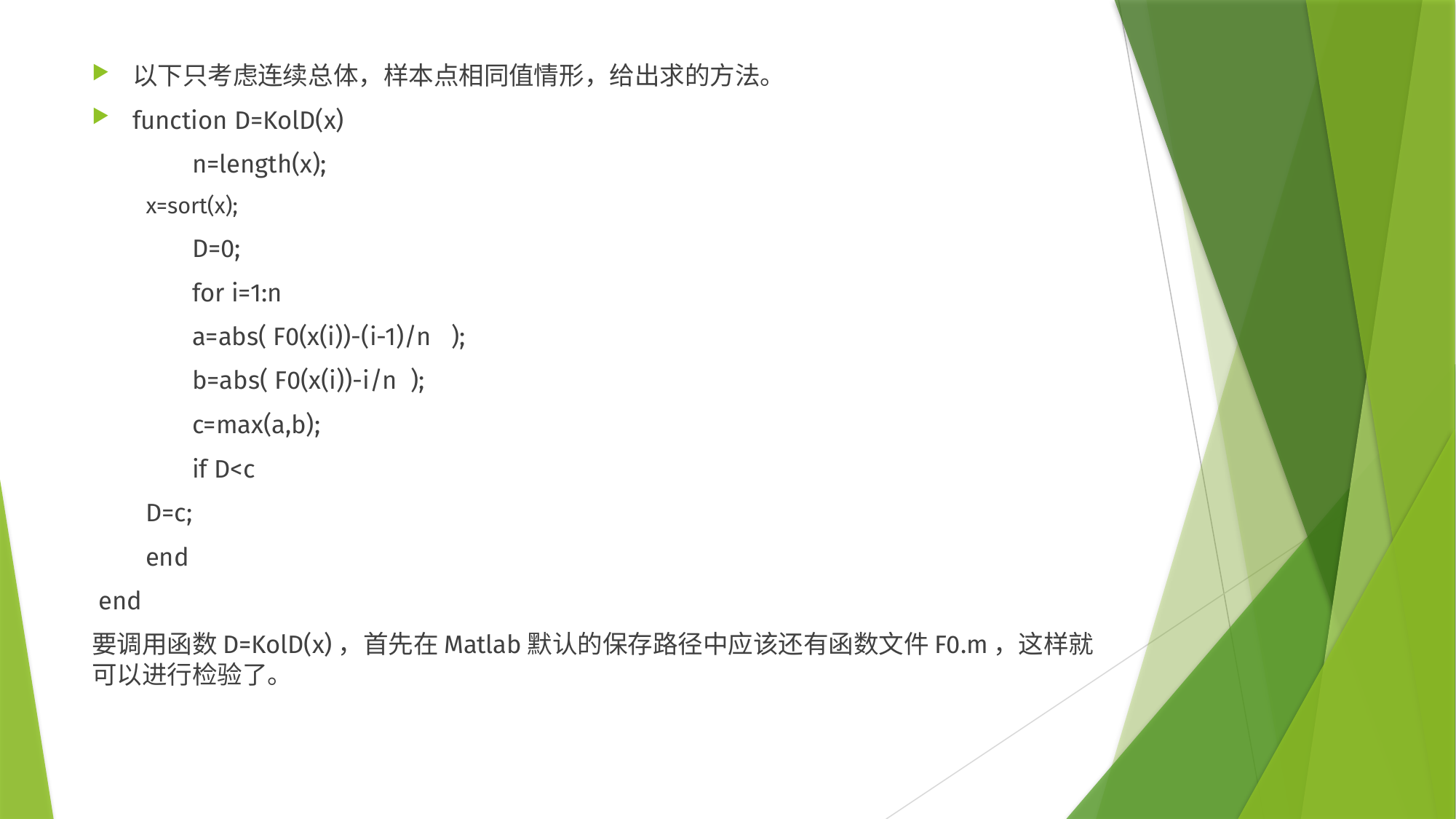

以下只考虑连续总体，样本点相同值情形，给出求的方法。
function D=KolD(x)
	n=length(x);
x=sort(x);
	D=0;
	for i=1:n
	a=abs( F0(x(i))-(i-1)/n   );
	b=abs( F0(x(i))-i/n  );
	c=max(a,b);
	if D<c
        D=c;
        end
 end
要调用函数D=KolD(x)，首先在Matlab默认的保存路径中应该还有函数文件F0.m，这样就可以进行检验了。